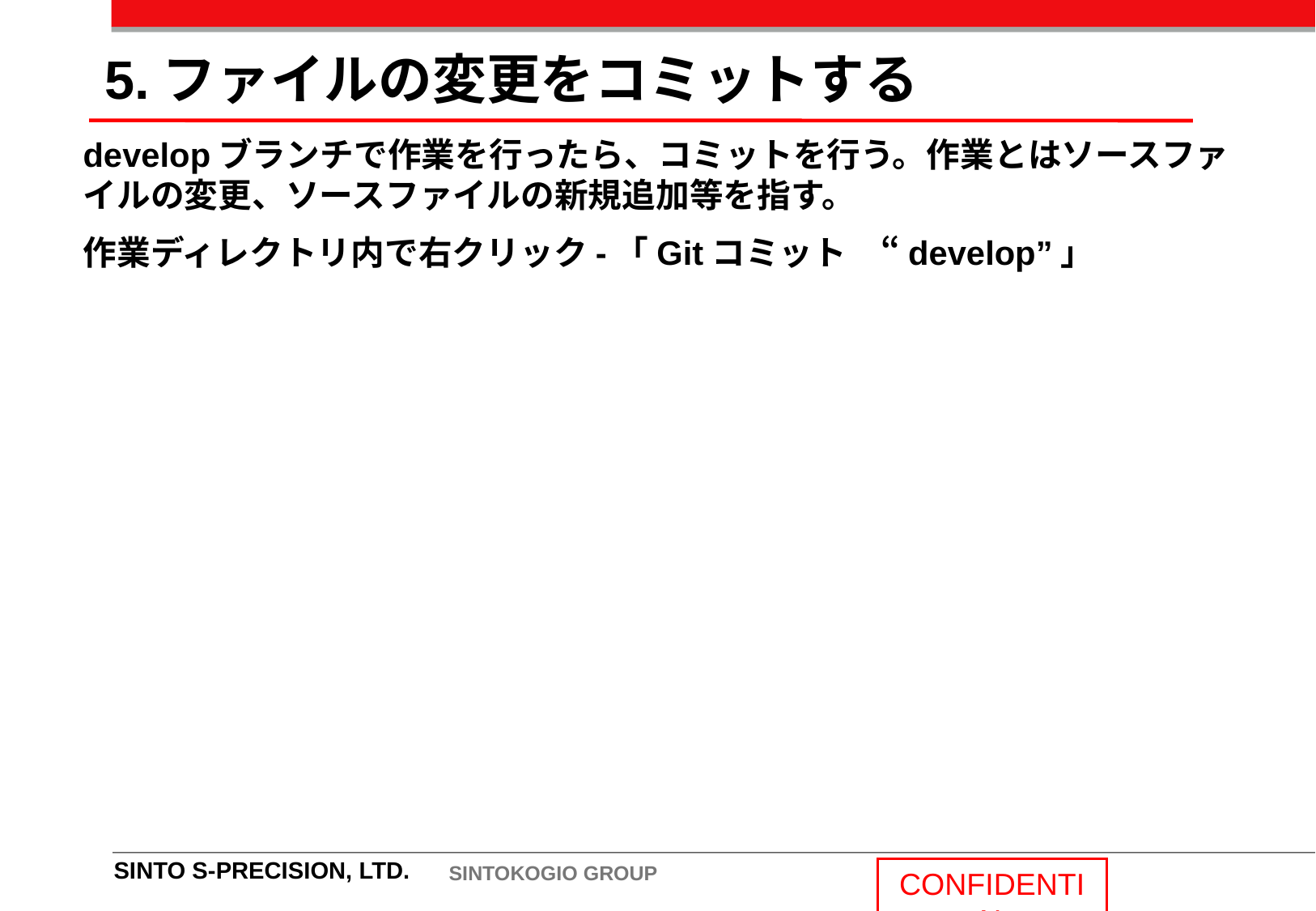

5.ファイルの変更をコミットする

developブランチで作業を行ったら、コミットを行う。作業とはソースファイルの変更、ソースファイルの新規追加等を指す。
作業ディレクトリ内で右クリック-「Gitコミット　“develop”」

SINTO S-PRECISION, LTD.
SINTOKOGIO GROUP
CONFIDENTIAL